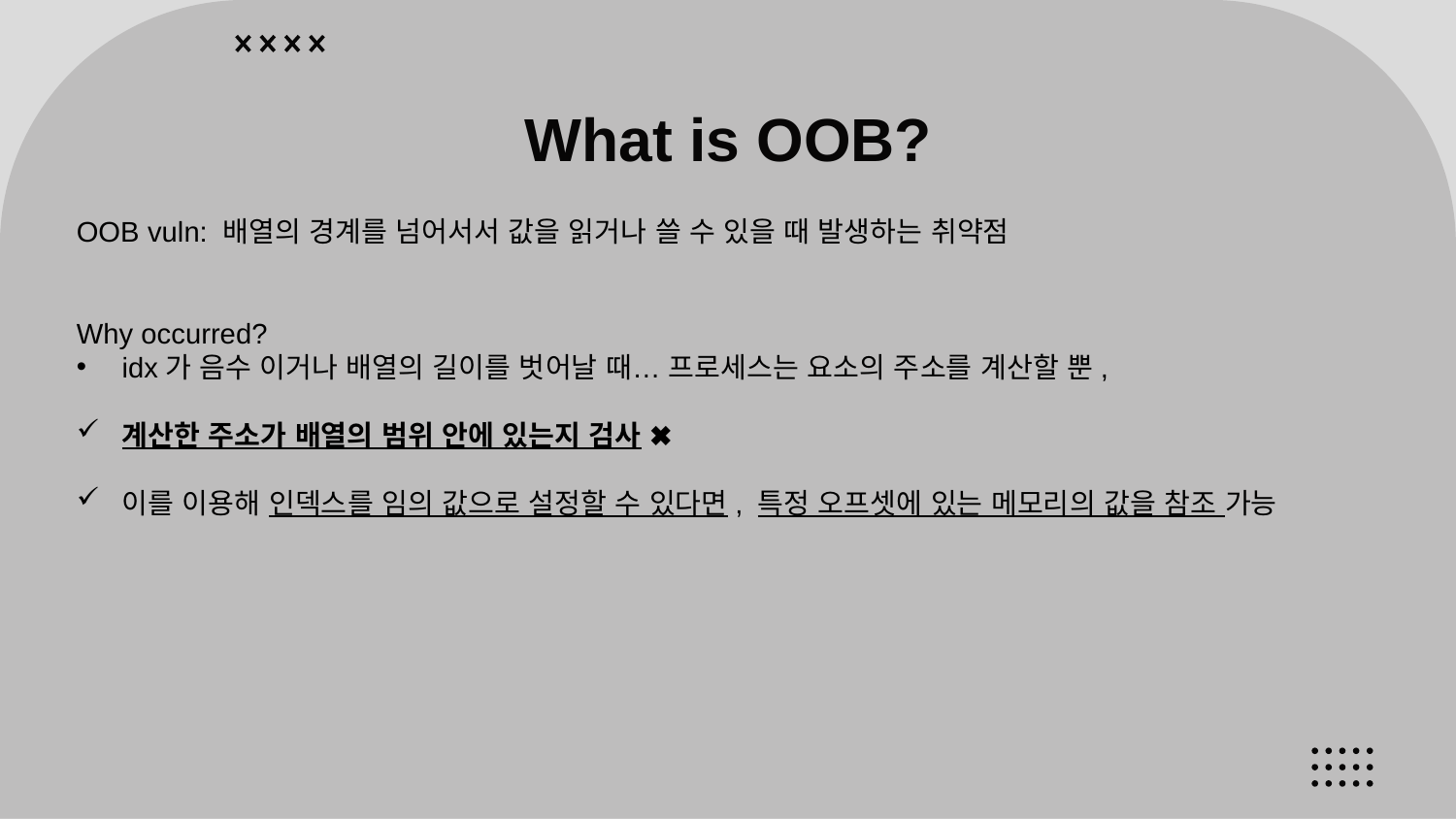

# What is OOB?
OOB vuln: 배열의 경계를 넘어서서 값을 읽거나 쓸 수 있을 때 발생하는 취약점

Why occurred?
idx가 음수 이거나 배열의 길이를 벗어날 때… 프로세스는 요소의 주소를 계산할 뿐,

계산한 주소가 배열의 범위 안에 있는지 검사 ✖️

이를 이용해 인덱스를 임의 값으로 설정할 수 있다면, 특정 오프셋에 있는 메모리의 값을 참조 가능